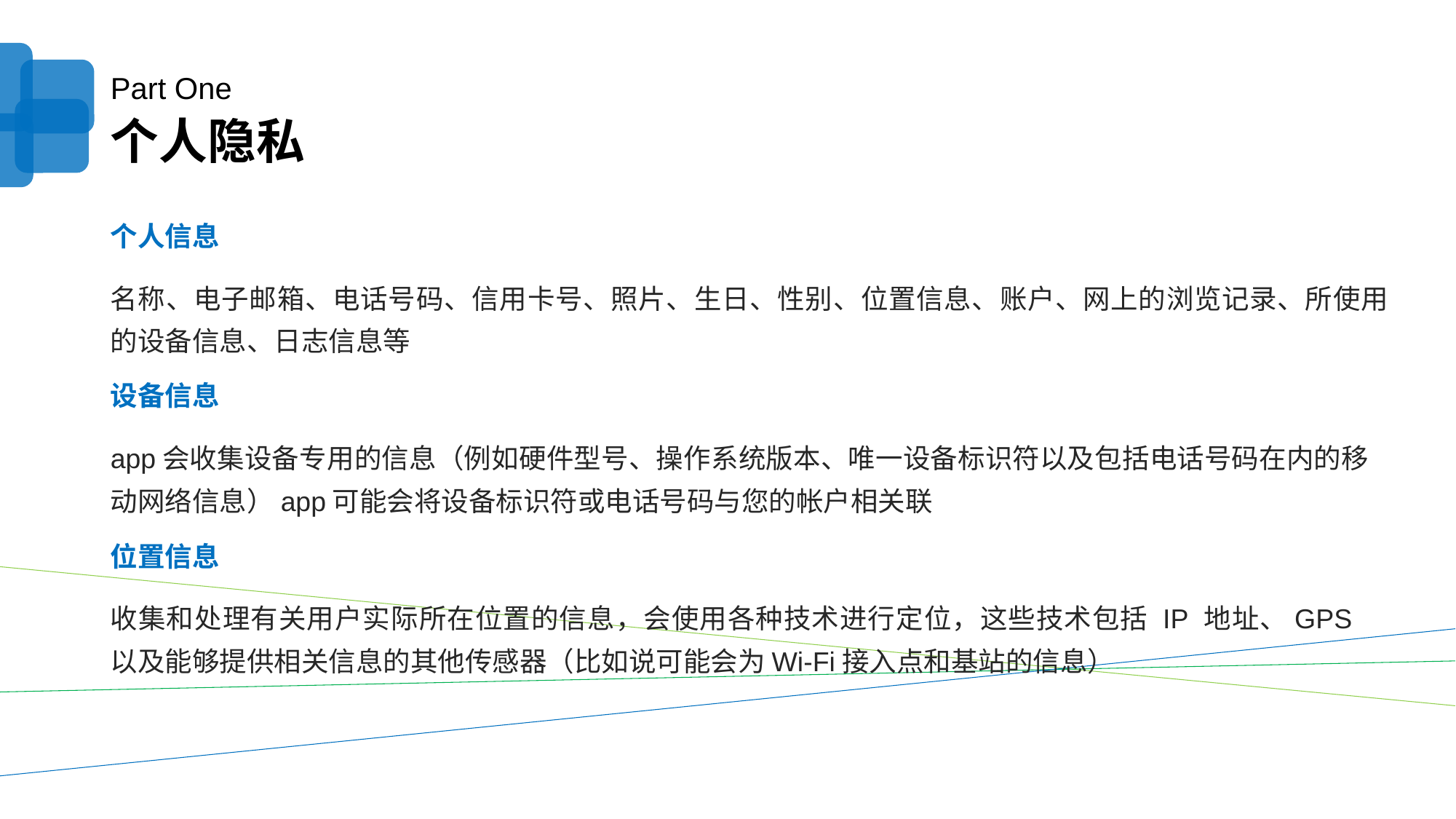

Part One
个人隐私
个人信息
名称、电子邮箱、电话号码、信用卡号、照片、生日、性别、位置信息、账户、网上的浏览记录、所使用的设备信息、日志信息等
设备信息
app会收集设备专用的信息（例如硬件型号、操作系统版本、唯一设备标识符以及包括电话号码在内的移动网络信息）app可能会将设备标识符或电话号码与您的帐户相关联
位置信息
收集和处理有关用户实际所在位置的信息，会使用各种技术进行定位，这些技术包括 IP 地址、GPS 以及能够提供相关信息的其他传感器（比如说可能会为Wi-Fi接入点和基站的信息）